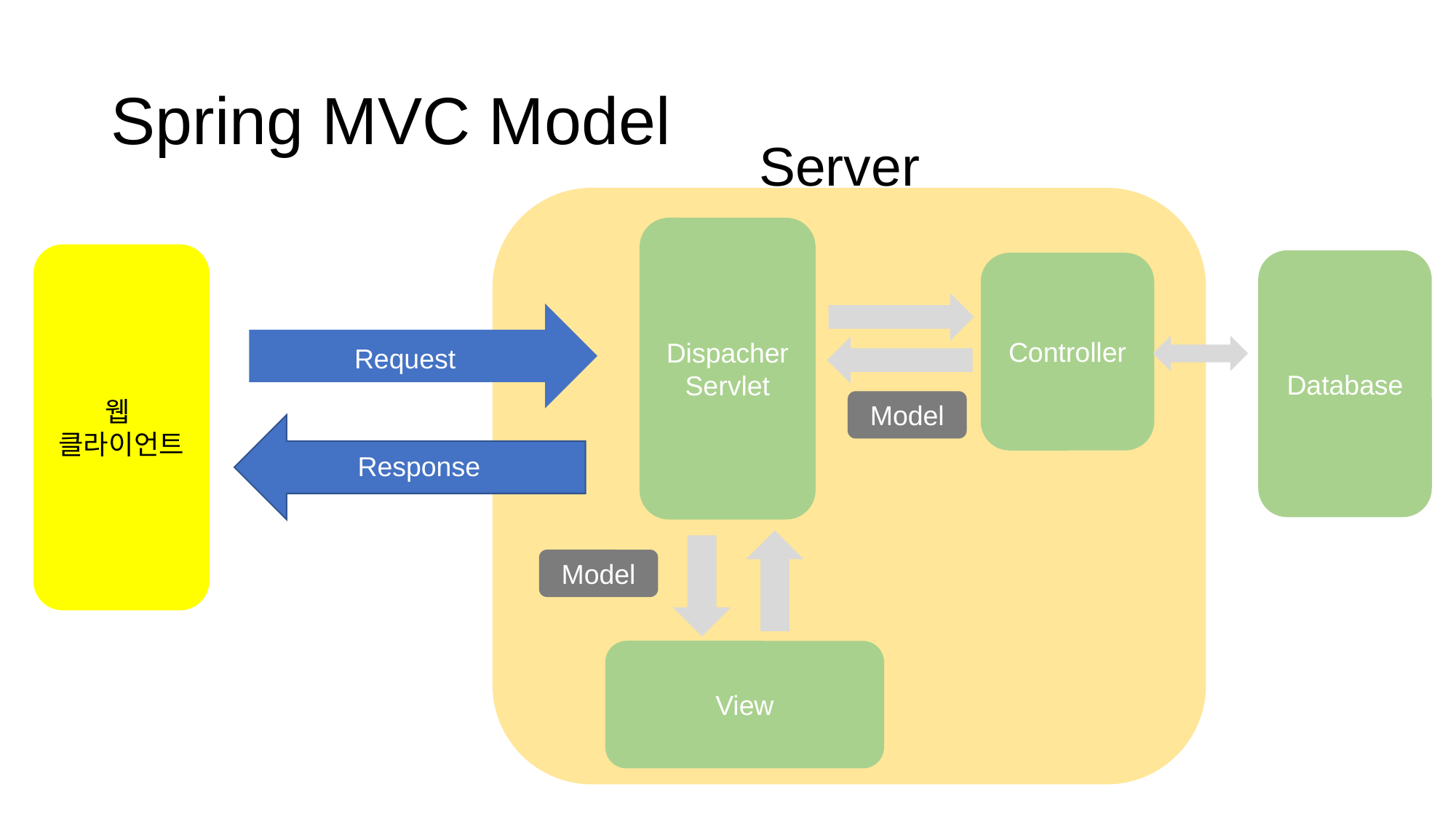

# Spring MVC Model
Server

Dispacher
Servlet
웹
클라이언트
Database
Controller

Request

Model

Response

Model
View